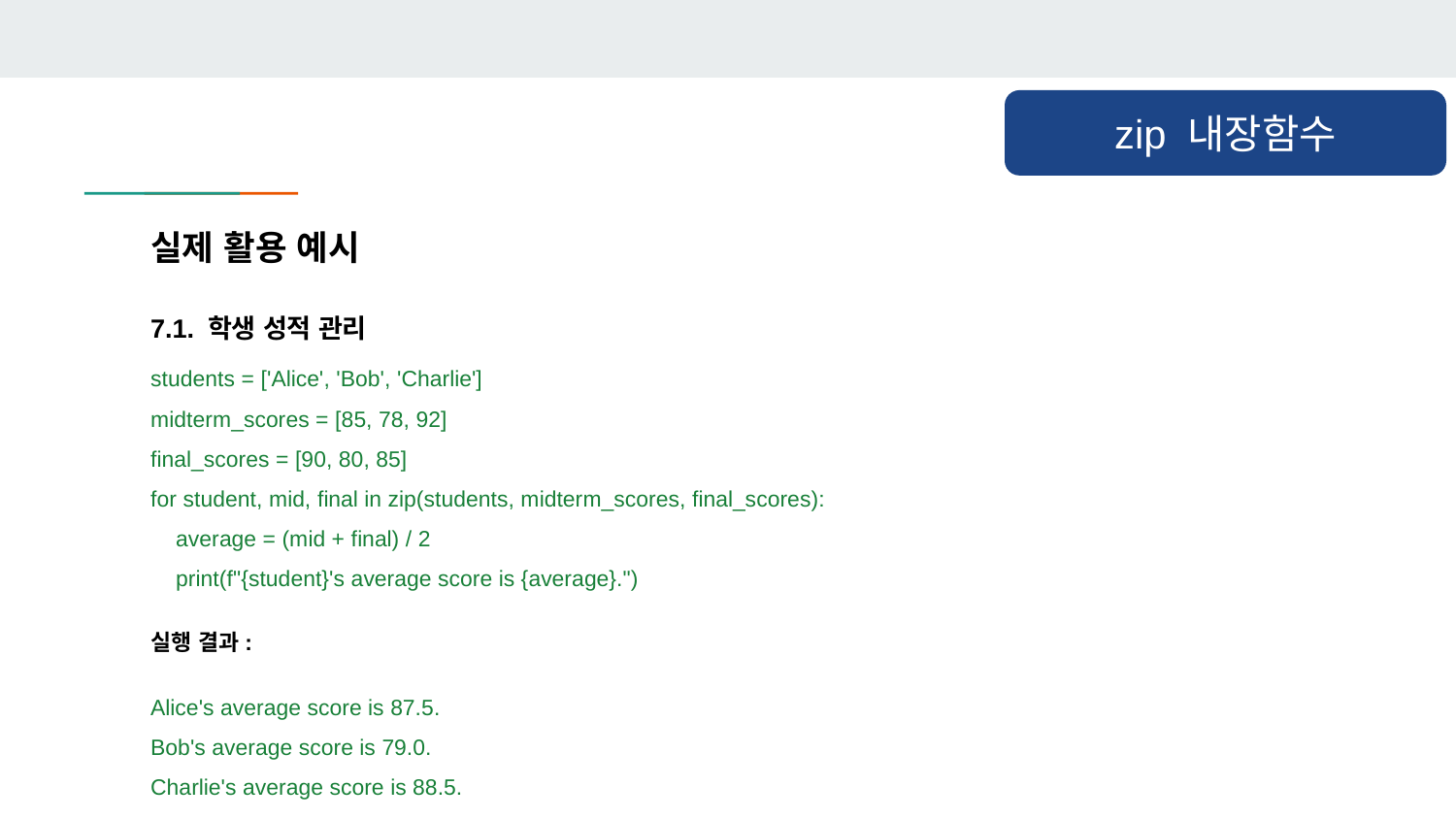

zip 내장함수
실제 활용 예시
7.1. 학생 성적 관리
students = ['Alice', 'Bob', 'Charlie']
midterm_scores = [85, 78, 92]
final_scores = [90, 80, 85]
for student, mid, final in zip(students, midterm_scores, final_scores):
    average = (mid + final) / 2
    print(f"{student}'s average score is {average}.")
실행 결과:
Alice's average score is 87.5.
Bob's average score is 79.0.
Charlie's average score is 88.5.